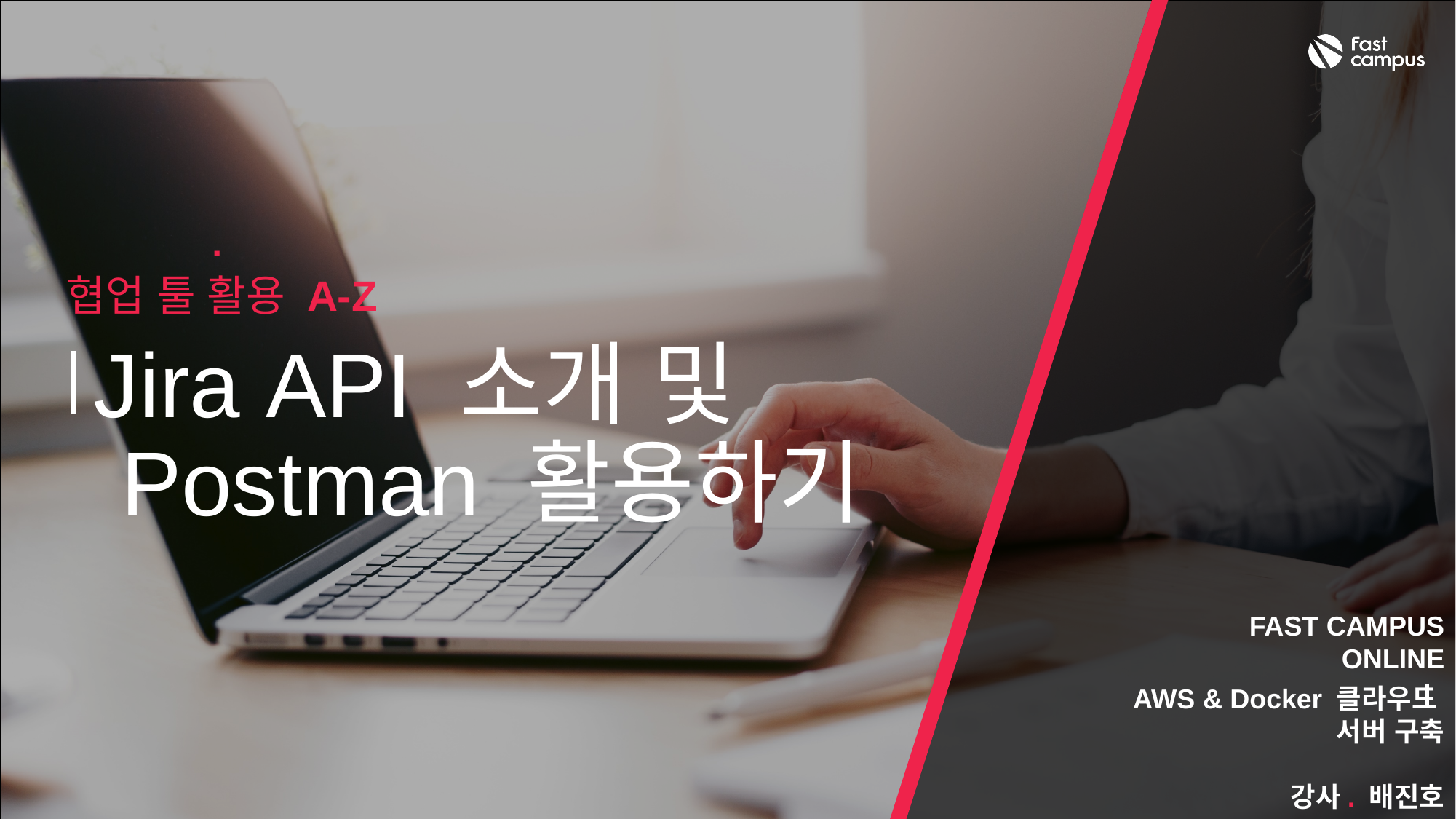

02

협업 툴 활용 A-Z
Jira API 소개 및 Postman 활용하기